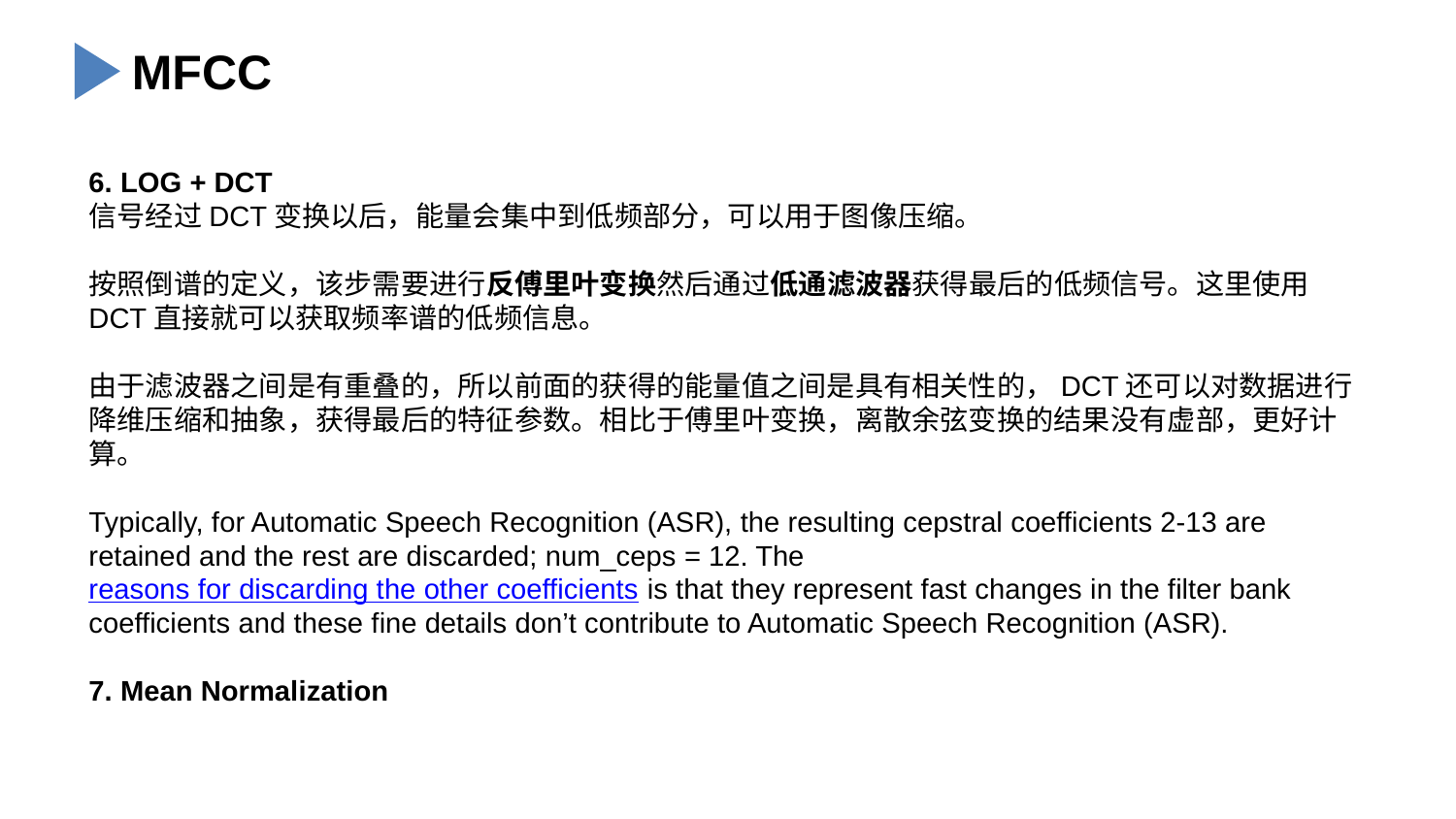

# MFCC
6. LOG + DCT
信号经过DCT变换以后，能量会集中到低频部分，可以用于图像压缩。 
按照倒谱的定义，该步需要进行反傅里叶变换然后通过低通滤波器获得最后的低频信号。这里使用DCT直接就可以获取频率谱的低频信息。
由于滤波器之间是有重叠的，所以前面的获得的能量值之间是具有相关性的，DCT还可以对数据进行降维压缩和抽象，获得最后的特征参数。相比于傅里叶变换，离散余弦变换的结果没有虚部，更好计算。

Typically, for Automatic Speech Recognition (ASR), the resulting cepstral coefficients 2-13 are retained and the rest are discarded; num_ceps = 12. The reasons for discarding the other coefficients is that they represent fast changes in the filter bank coefficients and these fine details don’t contribute to Automatic Speech Recognition (ASR).

7. Mean Normalization